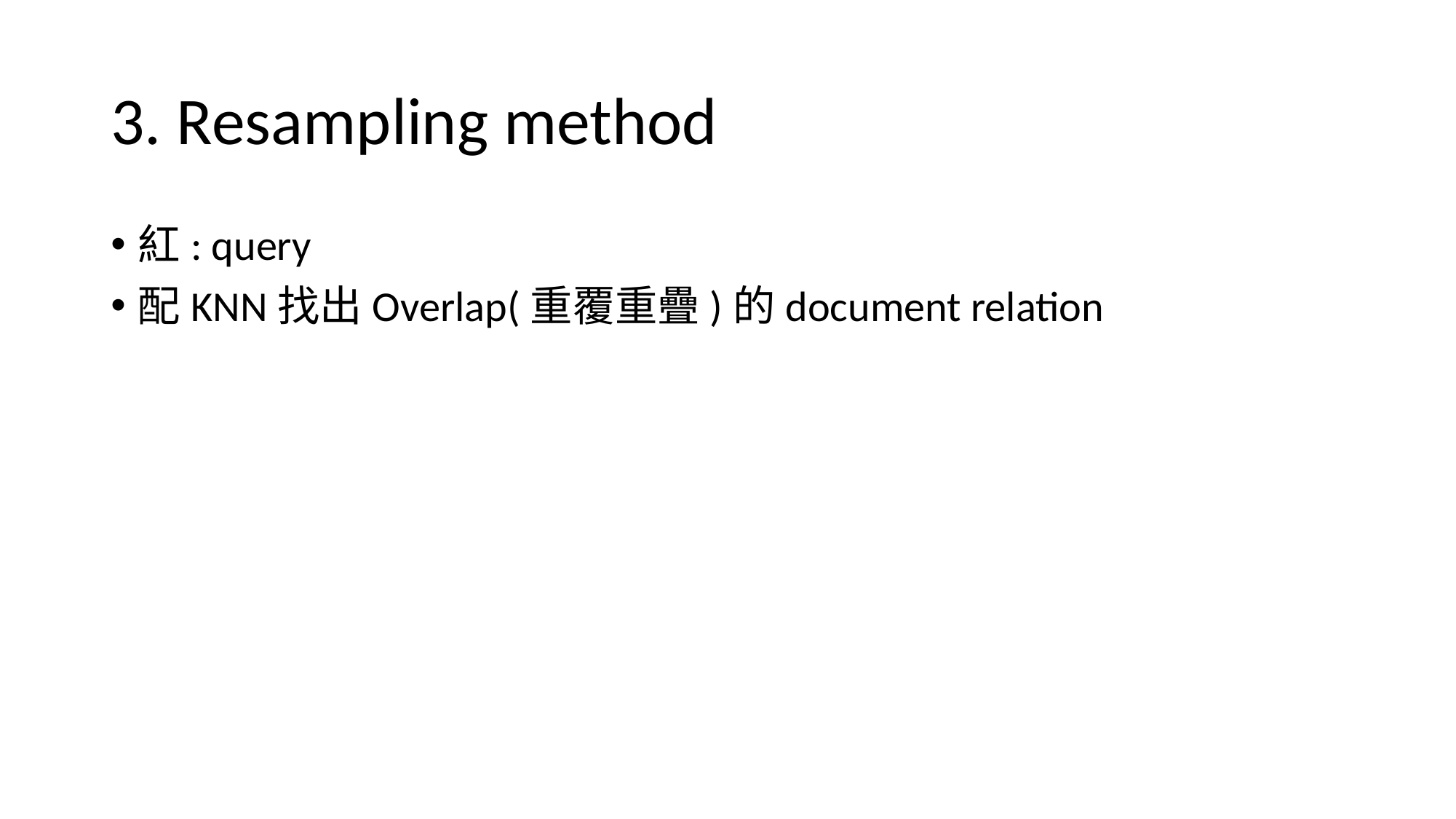

# 3. Resampling method
紅: query
配KNN找出Overlap(重覆重疊)的document relation